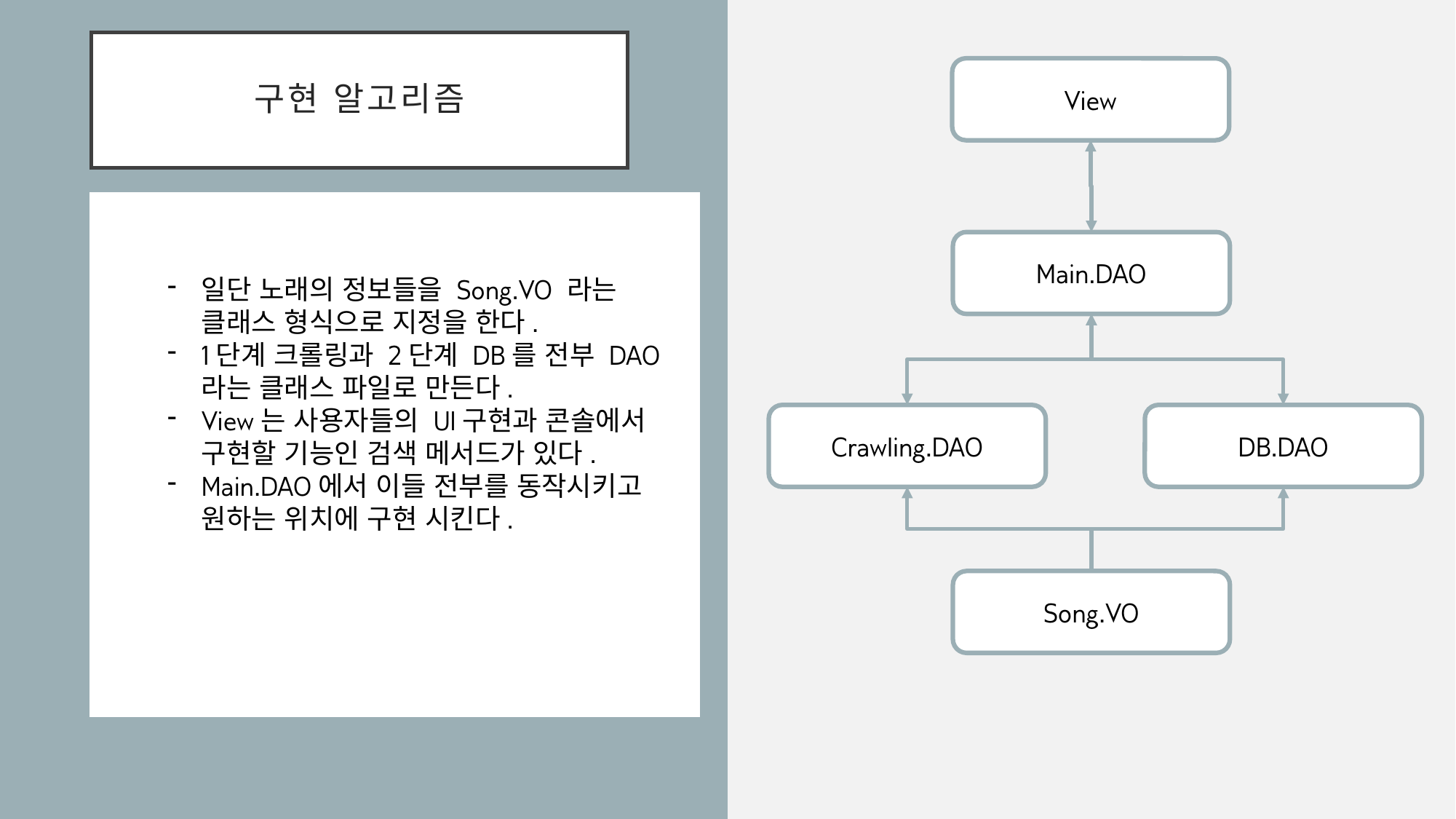

# 구현 알고리즘
View

Main.DAO
일단 노래의 정보들을 Song.VO 라는 클래스 형식으로 지정을 한다.
1단계 크롤링과 2단계 DB를 전부 DAO라는 클래스 파일로 만든다.
View는 사용자들의 UI구현과 콘솔에서 구현할 기능인 검색 메서드가 있다.
Main.DAO에서 이들 전부를 동작시키고 원하는 위치에 구현 시킨다.
Crawling.DAO
DB.DAO
Song.VO